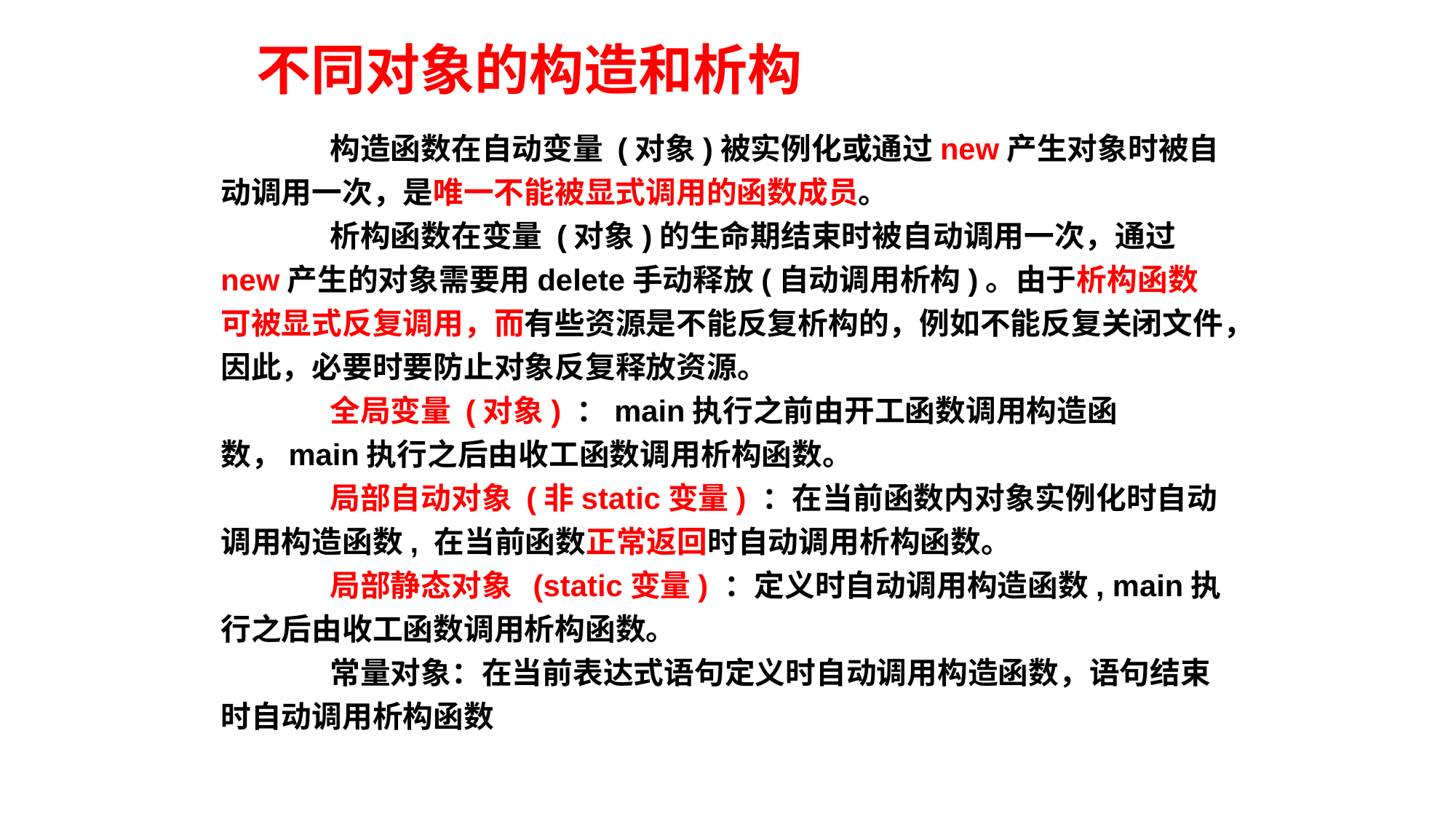

# 不同对象的构造和析构
	构造函数在自动变量 (对象)被实例化或通过new产生对象时被自动调用一次，是唯一不能被显式调用的函数成员。
	析构函数在变量 (对象)的生命期结束时被自动调用一次，通过new产生的对象需要用delete手动释放(自动调用析构)。由于析构函数可被显式反复调用，而有些资源是不能反复析构的，例如不能反复关闭文件，因此，必要时要防止对象反复释放资源。
	全局变量 (对象) ：main执行之前由开工函数调用构造函数，main执行之后由收工函数调用析构函数。
	局部自动对象 (非static变量) ：在当前函数内对象实例化时自动调用构造函数, 在当前函数正常返回时自动调用析构函数。
	局部静态对象  (static变量) ：定义时自动调用构造函数, main执行之后由收工函数调用析构函数。
	常量对象：在当前表达式语句定义时自动调用构造函数，语句结束时自动调用析构函数